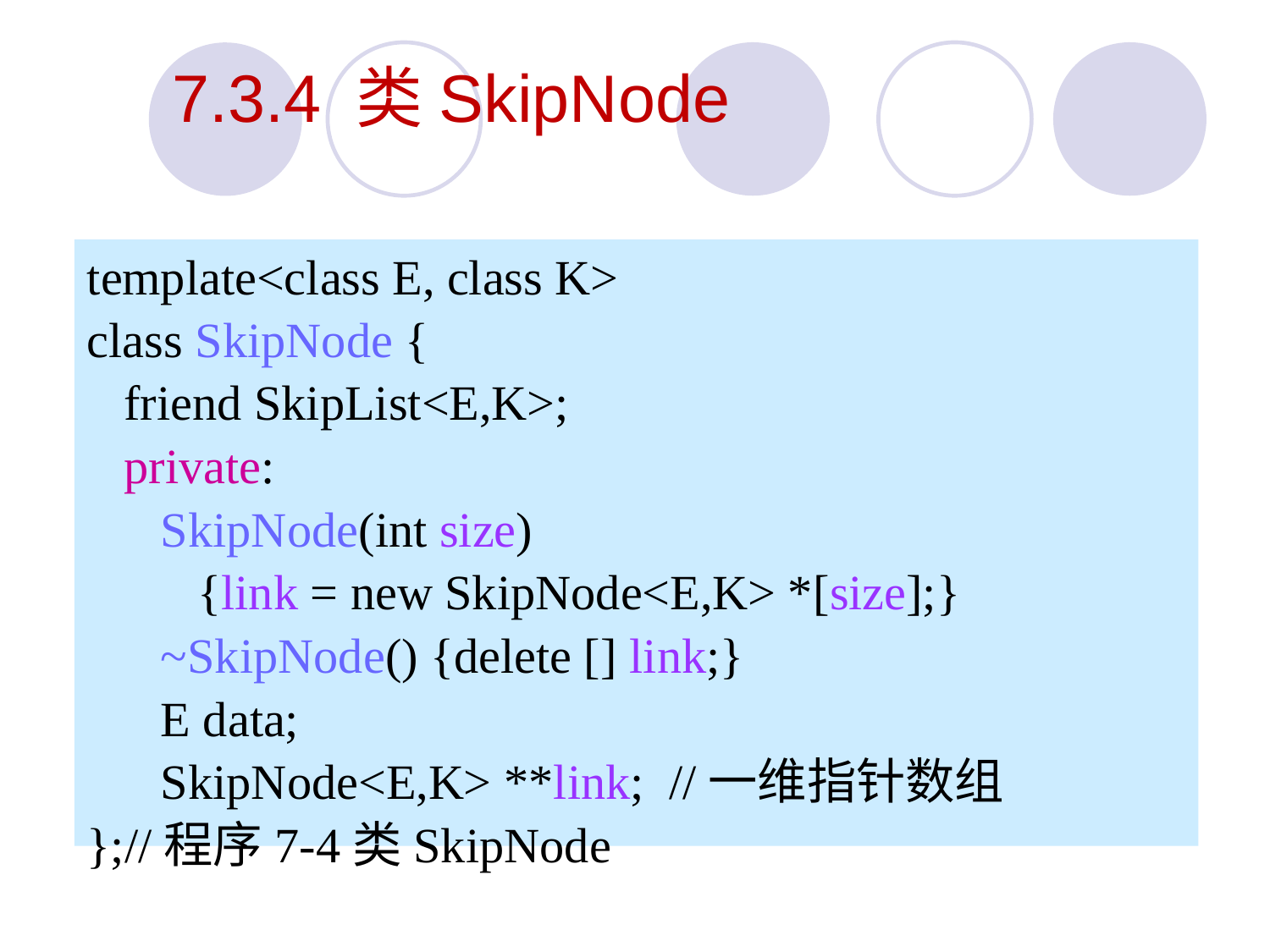

7.3.4 类SkipNode
33

template<class E, class K>
class SkipNode {
   friend SkipList<E,K>;
   private:
      SkipNode(int size)
         {link = new SkipNode<E,K> *[size];}
      ~SkipNode() {delete [] link;}
      E data;
      SkipNode<E,K> **link;  //一维指针数组
};//程序7-4类SkipNode